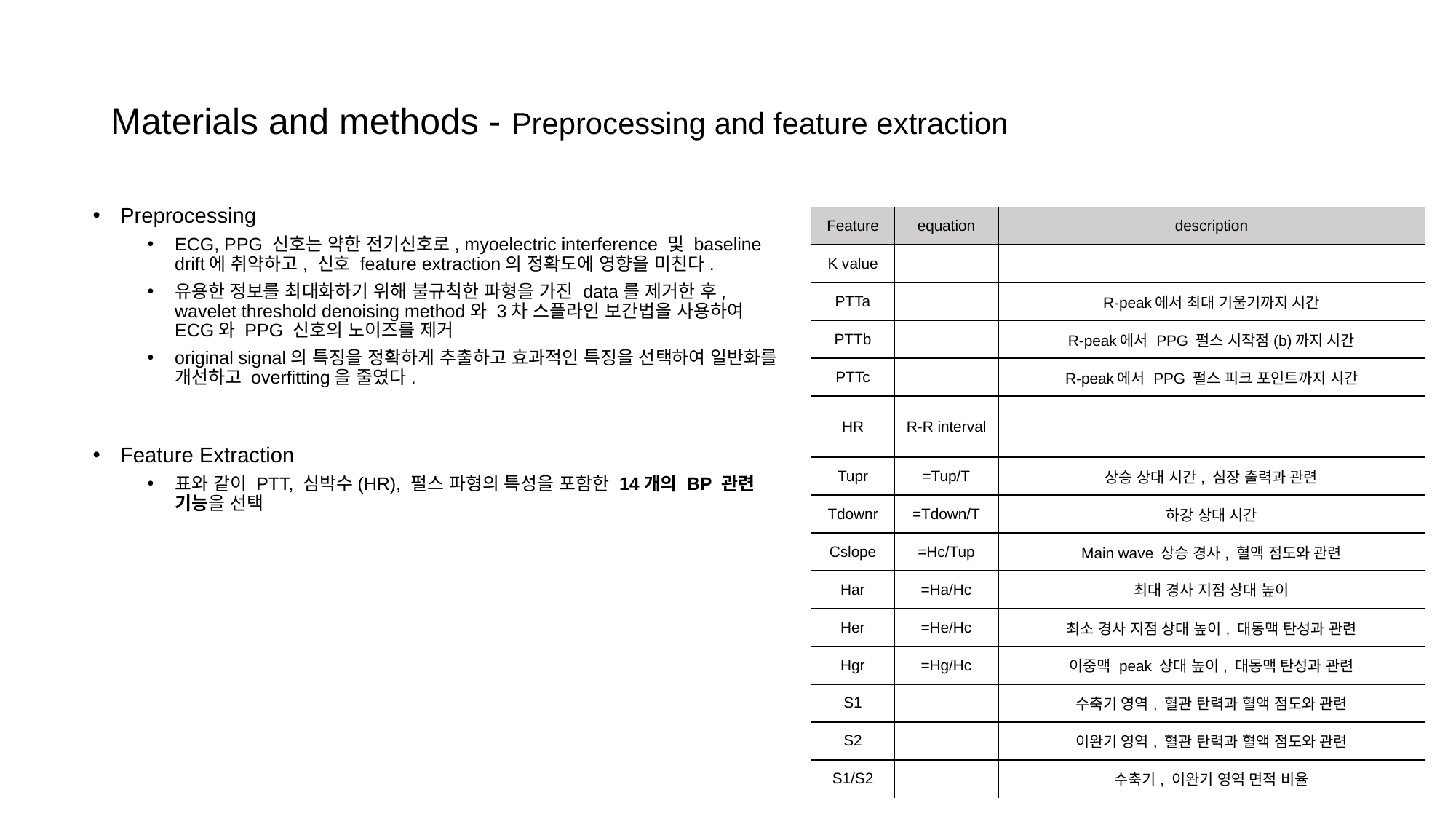

# Materials and methods - Preprocessing and feature extraction
Preprocessing
ECG, PPG 신호는 약한 전기신호로, myoelectric interference 및 baseline drift에 취약하고, 신호 feature extraction의 정확도에 영향을 미친다.
유용한 정보를 최대화하기 위해 불규칙한 파형을 가진 data를 제거한 후, wavelet threshold denoising method와 3차 스플라인 보간법을 사용하여 ECG와 PPG 신호의 노이즈를 제거
original signal의 특징을 정확하게 추출하고 효과적인 특징을 선택하여 일반화를 개선하고 overfitting을 줄였다.

Feature Extraction
표와 같이 PTT, 심박수(HR), 펄스 파형의 특성을 포함한 14개의 BP 관련 기능을 선택

| Feature | equation | description |
| --- | --- | --- |
| K value |  |  |
| PTTa |  | R-peak에서 최대 기울기까지 시간 |
| PTTb |  | R-peak에서 PPG 펄스 시작점(b)까지 시간 |
| PTTc |  | R-peak에서 PPG 펄스 피크 포인트까지 시간 |
| HR | R-R interval |  |
| Tupr | =Tup/T | 상승 상대 시간, 심장 출력과 관련 |
| Tdownr | =Tdown/T | 하강 상대 시간 |
| Cslope | =Hc/Tup | Main wave 상승 경사, 혈액 점도와 관련 |
| Har | =Ha/Hc | 최대 경사 지점 상대 높이 |
| Her | =He/Hc | 최소 경사 지점 상대 높이, 대동맥 탄성과 관련 |
| Hgr | =Hg/Hc | 이중맥 peak 상대 높이, 대동맥 탄성과 관련 |
| S1 |  | 수축기 영역, 혈관 탄력과 혈액 점도와 관련 |
| S2 |  | 이완기 영역, 혈관 탄력과 혈액 점도와 관련 |
| S1/S2 |  | 수축기, 이완기 영역 면적 비율 |